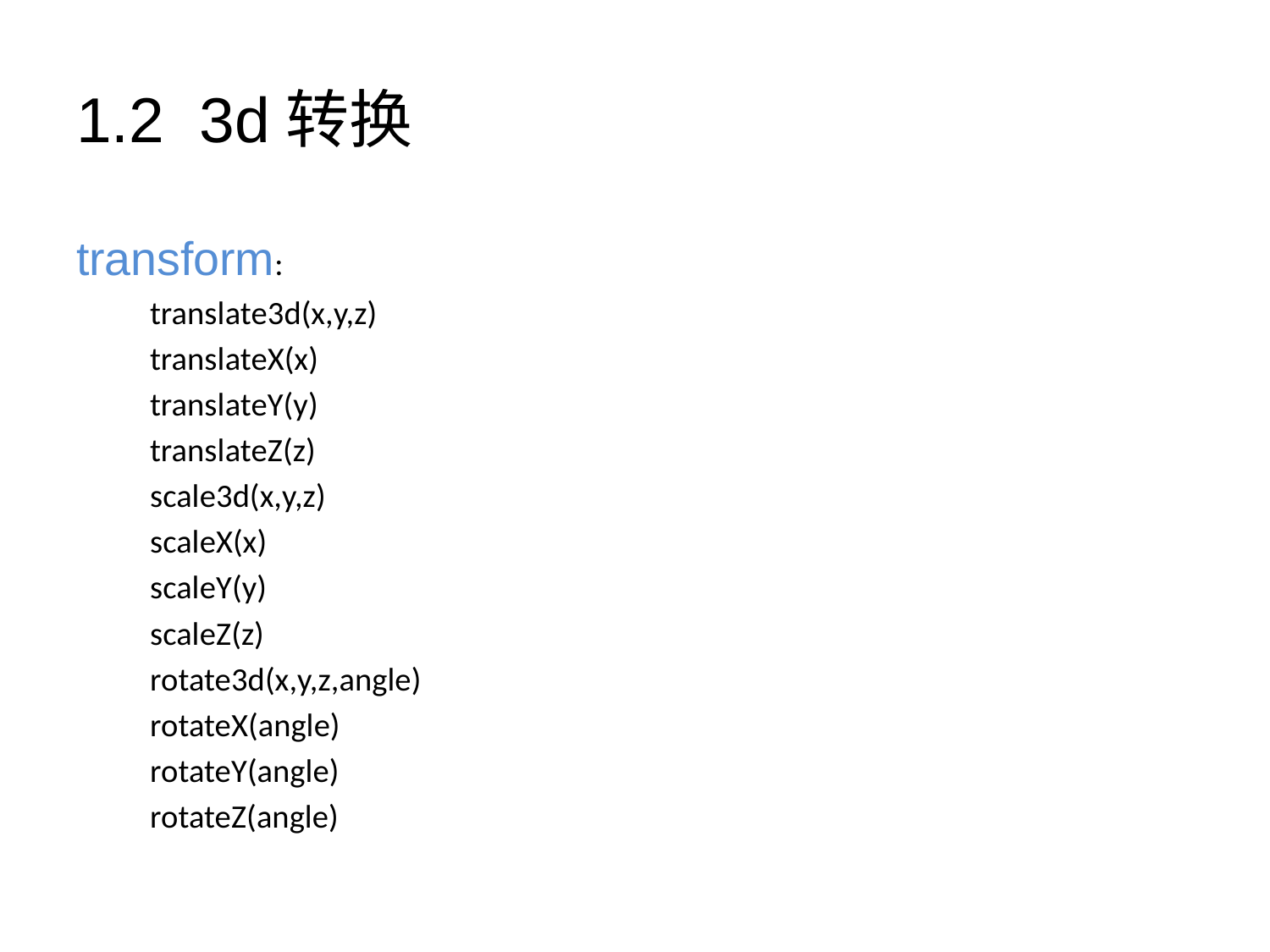

# 1.2  3d转换
transform:
			translate3d(x,y,z)
			translateX(x)
			translateY(y)
			translateZ(z)
			scale3d(x,y,z)
			scaleX(x)
			scaleY(y)
			scaleZ(z)
			rotate3d(x,y,z,angle)
			rotateX(angle)
			rotateY(angle)
			rotateZ(angle)